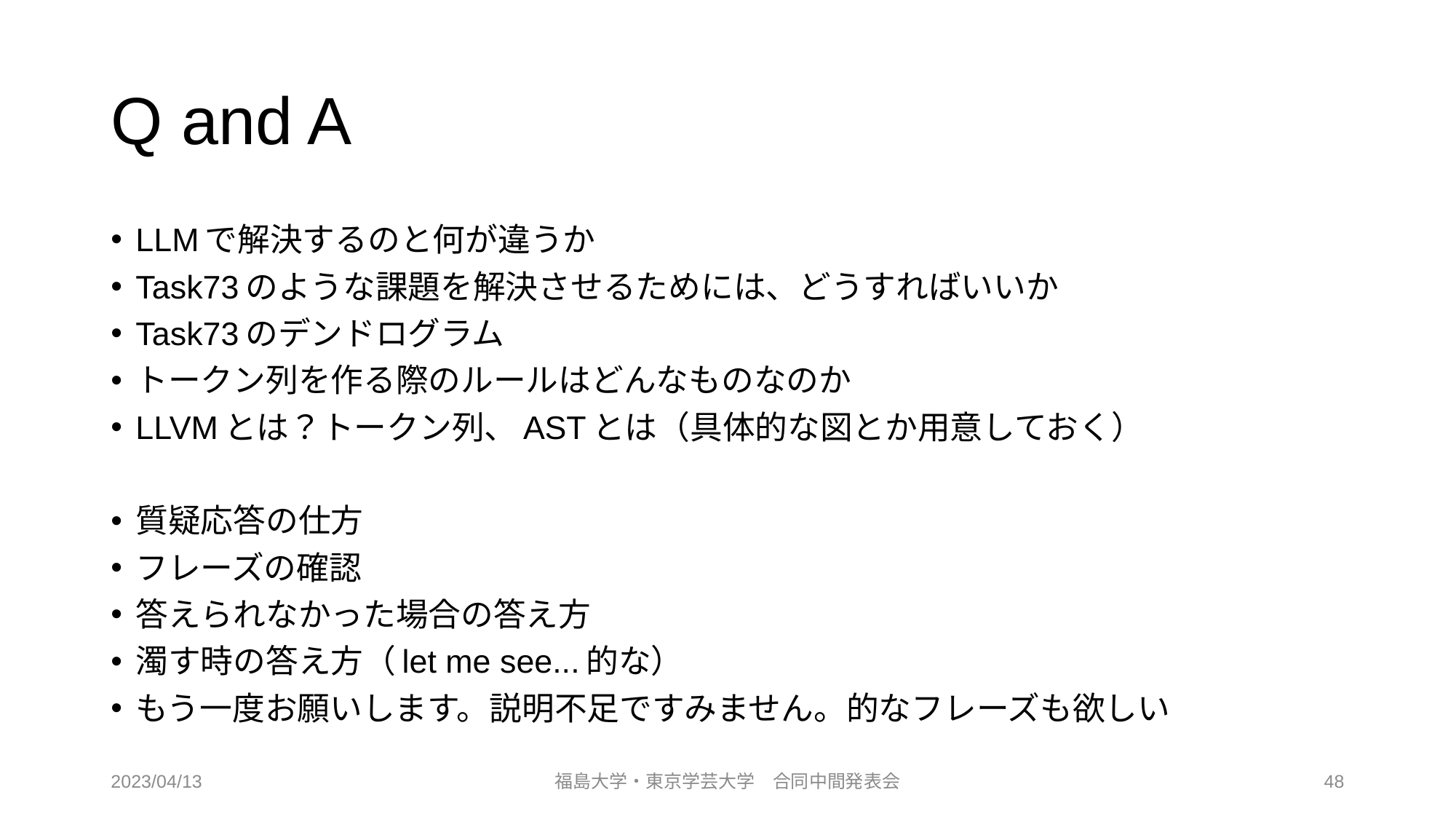

# Q and A
LLMで解決するのと何が違うか
Task73のような課題を解決させるためには、どうすればいいか
Task73のデンドログラム
トークン列を作る際のルールはどんなものなのか
LLVMとは？トークン列、ASTとは（具体的な図とか用意しておく）

質疑応答の仕方
フレーズの確認
答えられなかった場合の答え方
濁す時の答え方（let me see...的な）
もう一度お願いします。説明不足ですみません。的なフレーズも欲しい
2023/04/13
福島大学・東京学芸大学　合同中間発表会
48